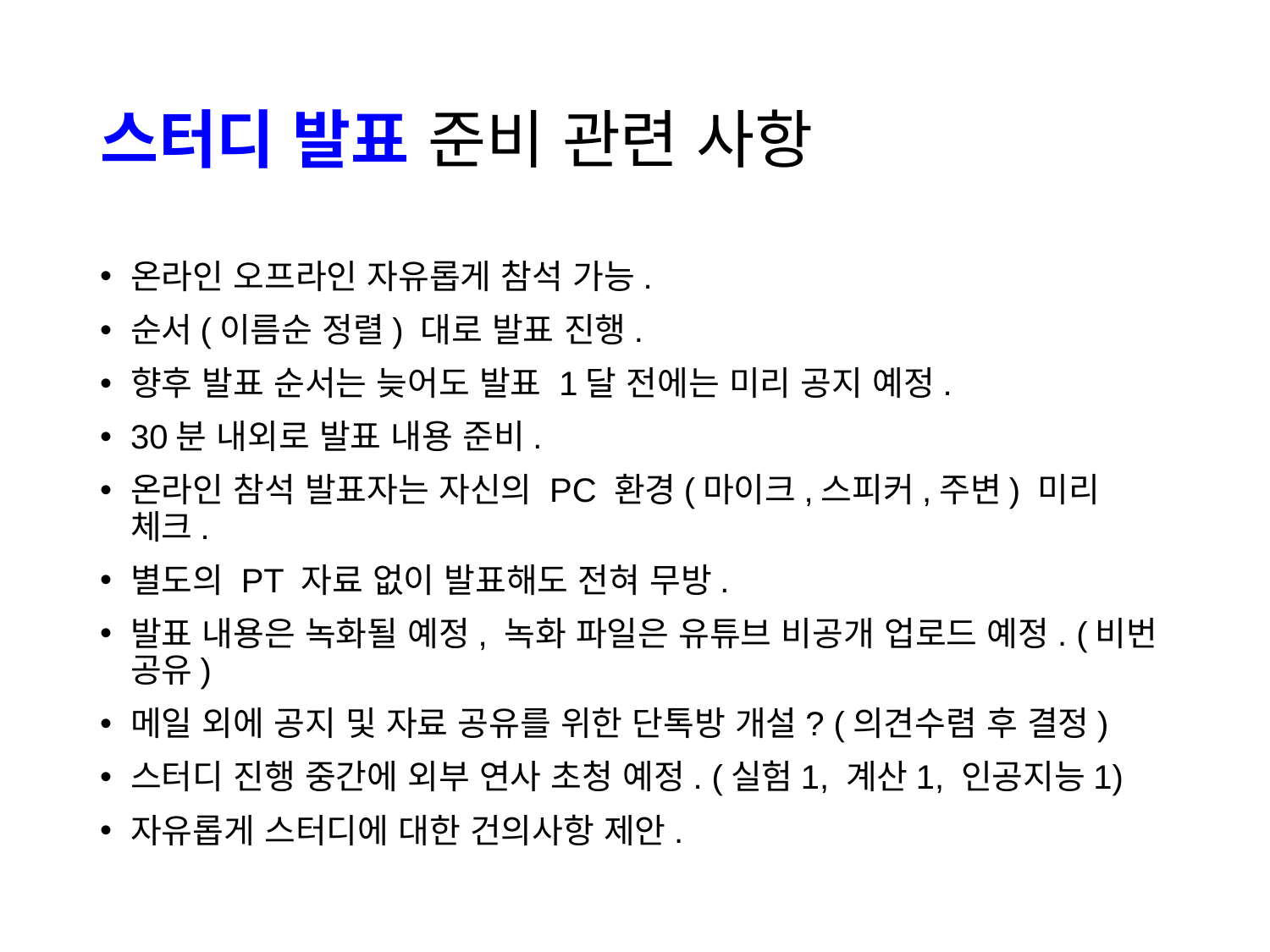

# 스터디 발표 준비 관련 사항
온라인 오프라인 자유롭게 참석 가능.
순서(이름순 정렬) 대로 발표 진행.
향후 발표 순서는 늦어도 발표 1달 전에는 미리 공지 예정.
30분 내외로 발표 내용 준비.
온라인 참석 발표자는 자신의 PC 환경(마이크,스피커,주변) 미리 체크.
별도의 PT 자료 없이 발표해도 전혀 무방.
발표 내용은 녹화될 예정, 녹화 파일은 유튜브 비공개 업로드 예정. (비번 공유)
메일 외에 공지 및 자료 공유를 위한 단톡방 개설? (의견수렴 후 결정)
스터디 진행 중간에 외부 연사 초청 예정. (실험1, 계산1, 인공지능1)
자유롭게 스터디에 대한 건의사항 제안.